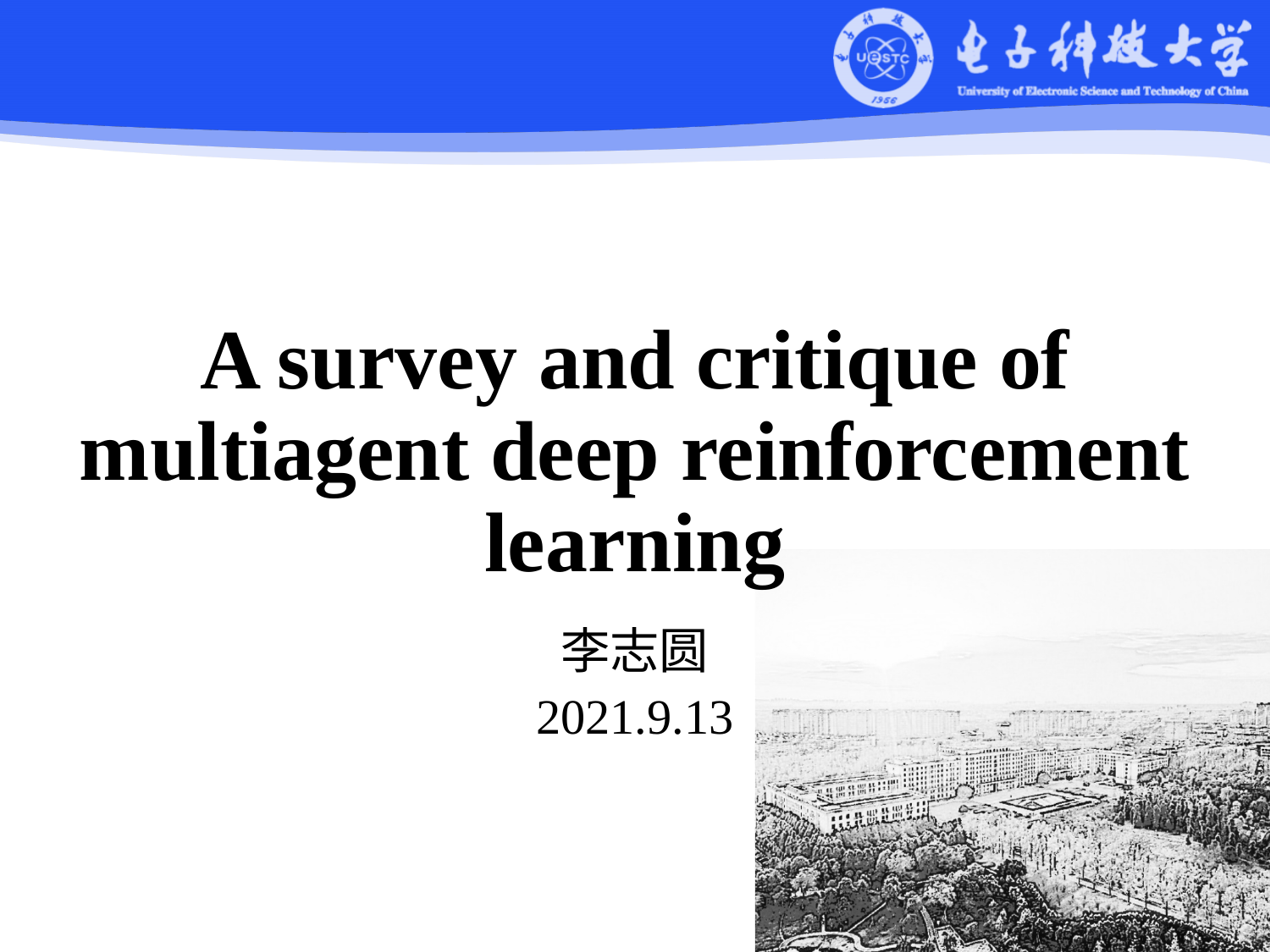

A survey and critique of multiagent deep reinforcement learning
李志圆
2021.9.13